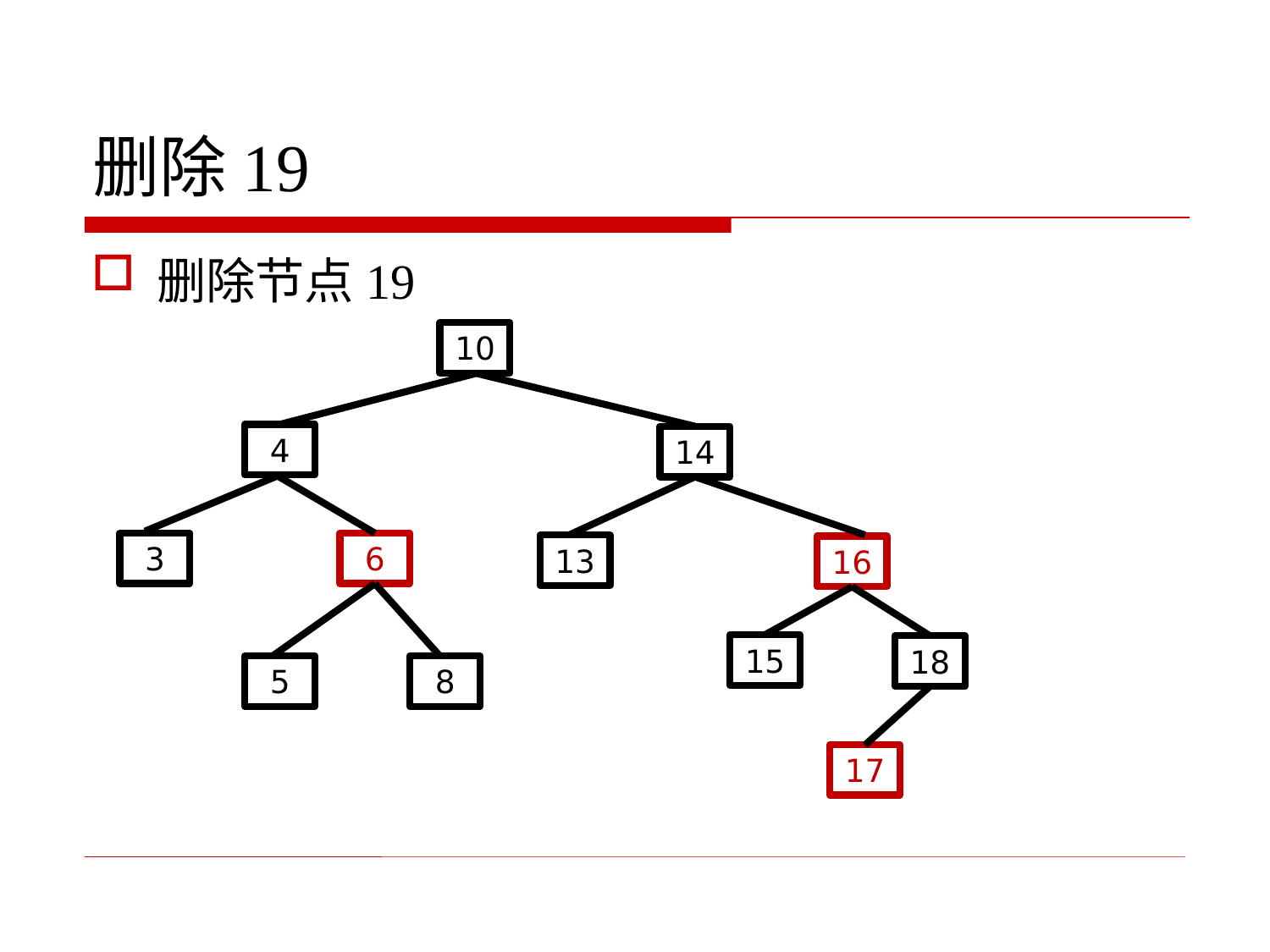

# 删除19
删除节点19

10
4
14
3
6
13
16
15
18
5
8
17